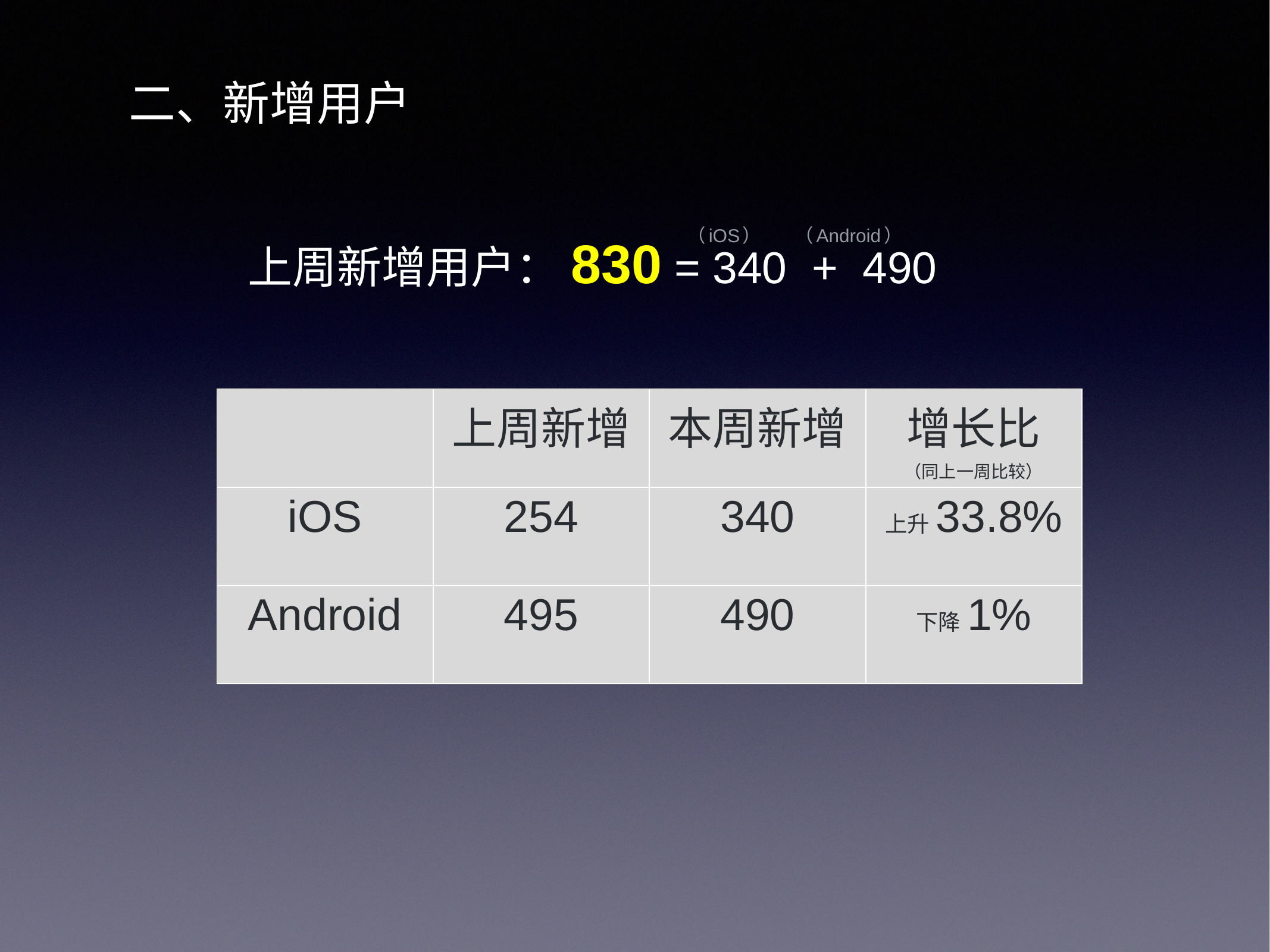

二、新增用户
 （iOS）        （Android）
上周新增用户：830 = 340  +  490
|  | 上周新增 | 本周新增 | 增长比 （同上一周比较） |
| --- | --- | --- | --- |
| iOS | 254 | 340 | 上升33.8% |
| Android | 495 | 490 | 下降1% |